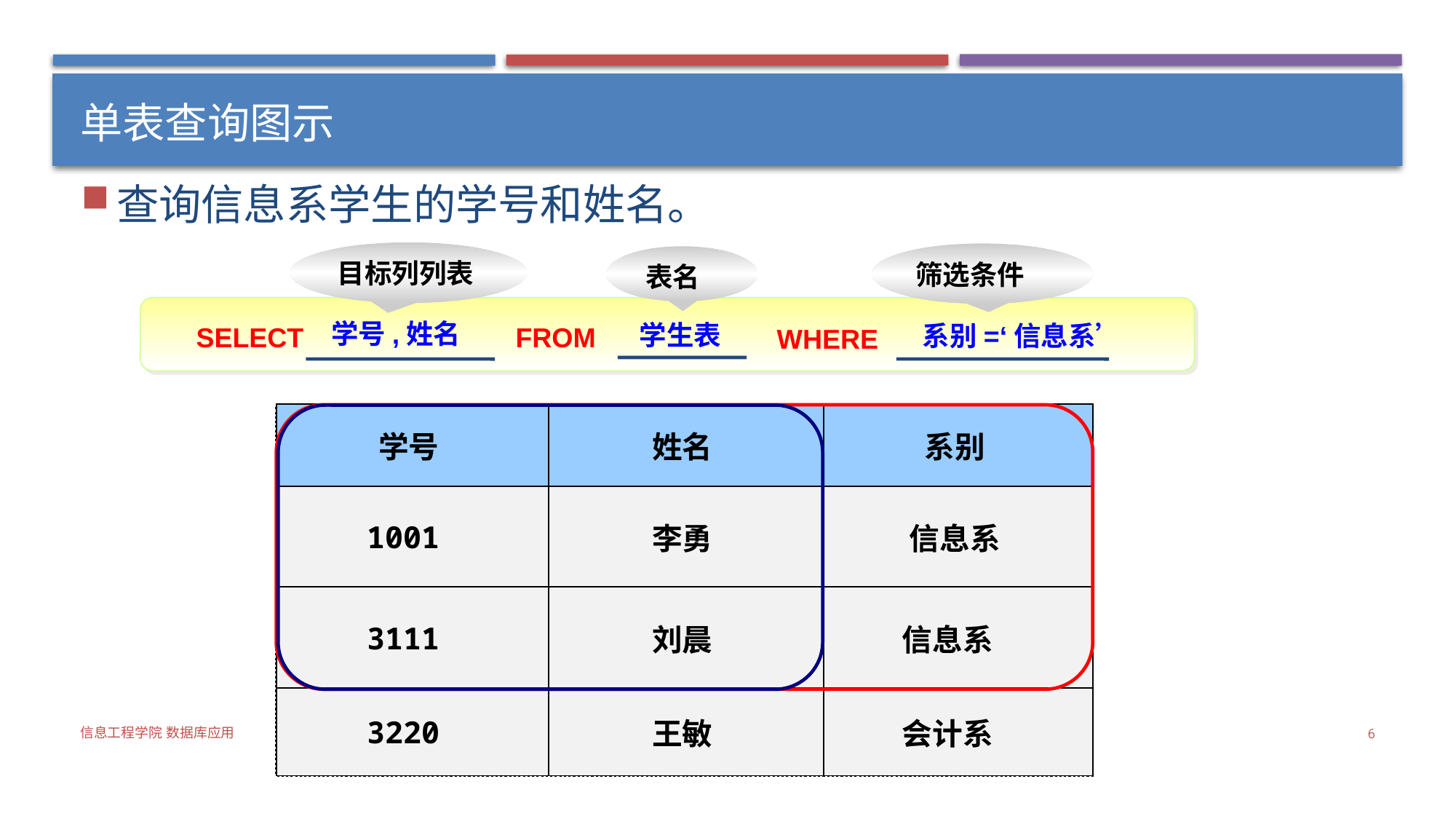

# 单表查询图示
查询信息系学生的学号和姓名。

目标列列表
筛选条件
表名

学号,姓名
学生表
系别=‘信息系’
SELECT
FROM
WHERE

| 学号 | 姓名 | 系别 |
| --- | --- | --- |
| 1001 | 李勇 | 信息系 |
| 3111 | 刘晨 | 信息系 |
| 3220 | 王敏 | 会计系 |

PK       学号

            姓名
            系别
学生表

PK      课程号

           课程名

课程表

学生成绩管理

PK     学号
          课程号

          成绩
成绩表

信息工程学院 数据库应用
6